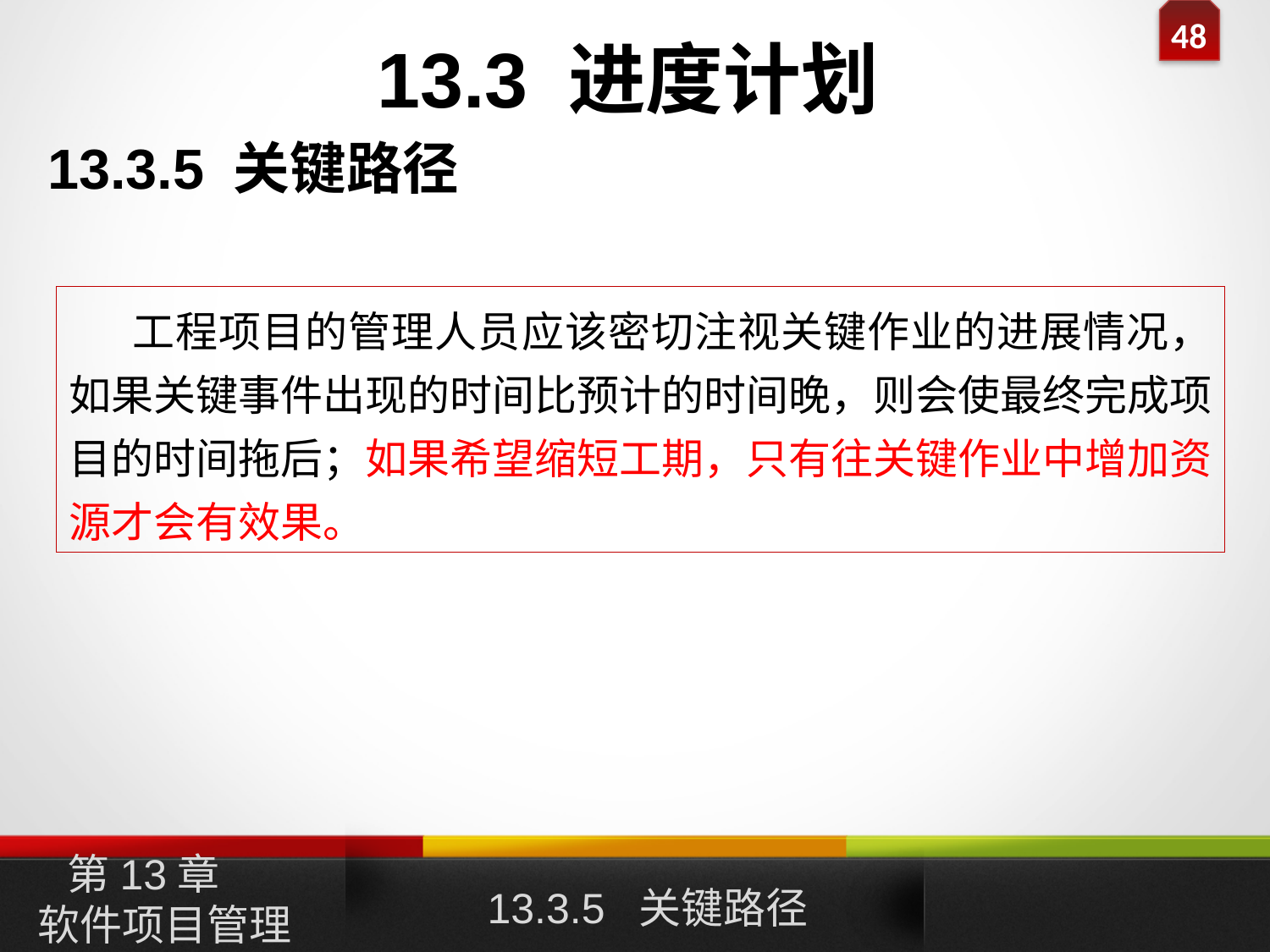

13.3 进度计划
13.3.5 关键路径
     工程项目的管理人员应该密切注视关键作业的进展情况，如果关键事件出现的时间比预计的时间晚，则会使最终完成项目的时间拖后；如果希望缩短工期，只有往关键作业中增加资源才会有效果。
第13章
软件项目管理
13.3.5  关键路径